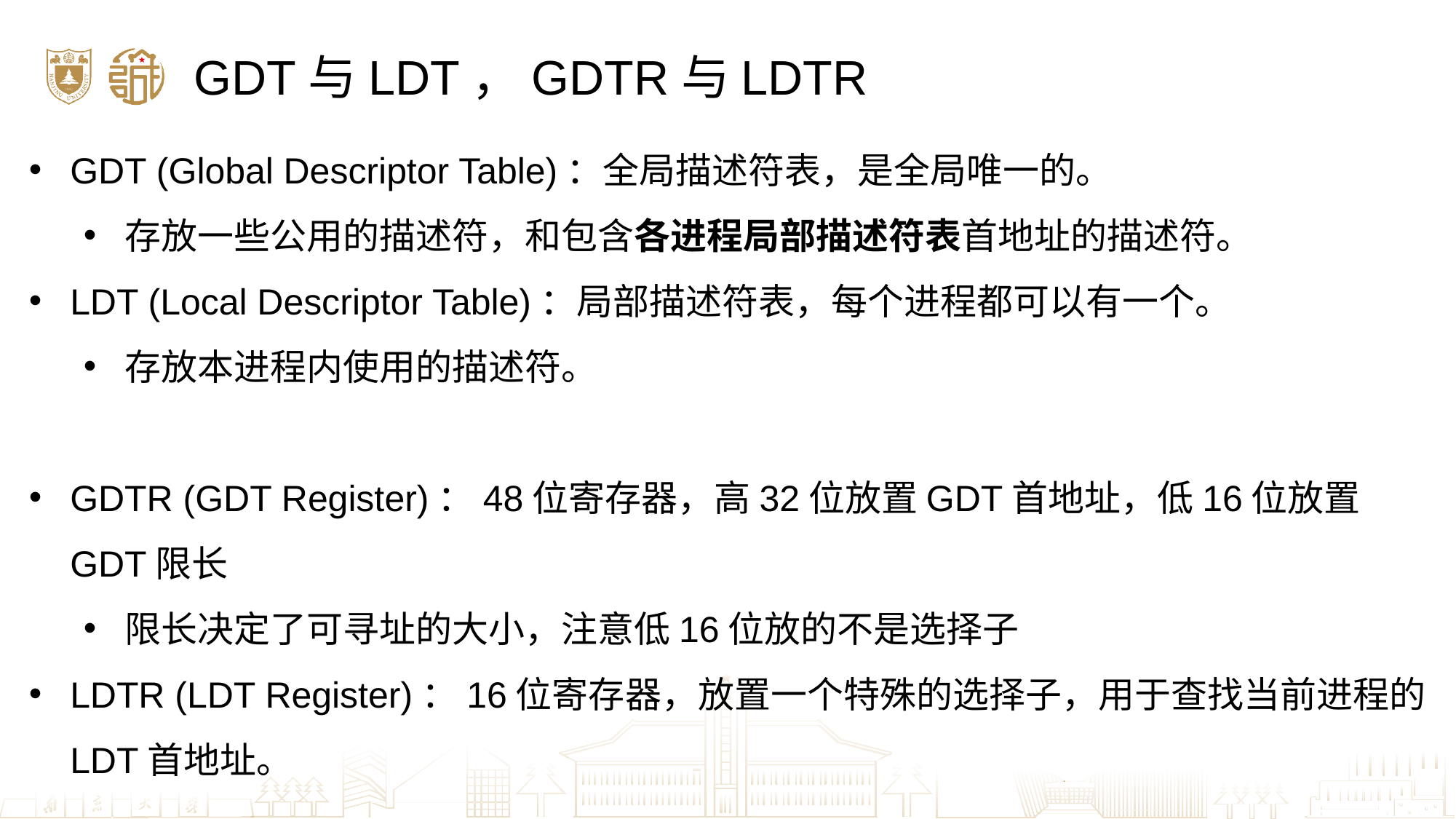

GDT与LDT，GDTR与LDTR
GDT (Global Descriptor Table)：全局描述符表，是全局唯一的。
存放一些公用的描述符，和包含各进程局部描述符表首地址的描述符。
LDT (Local Descriptor Table)：局部描述符表，每个进程都可以有一个。
存放本进程内使用的描述符。

GDTR (GDT Register)：48位寄存器，高32位放置GDT首地址，低16位放置GDT限长
限长决定了可寻址的大小，注意低16位放的不是选择子
LDTR (LDT Register)：16位寄存器，放置一个特殊的选择子，用于查找当前进程的LDT首地址。